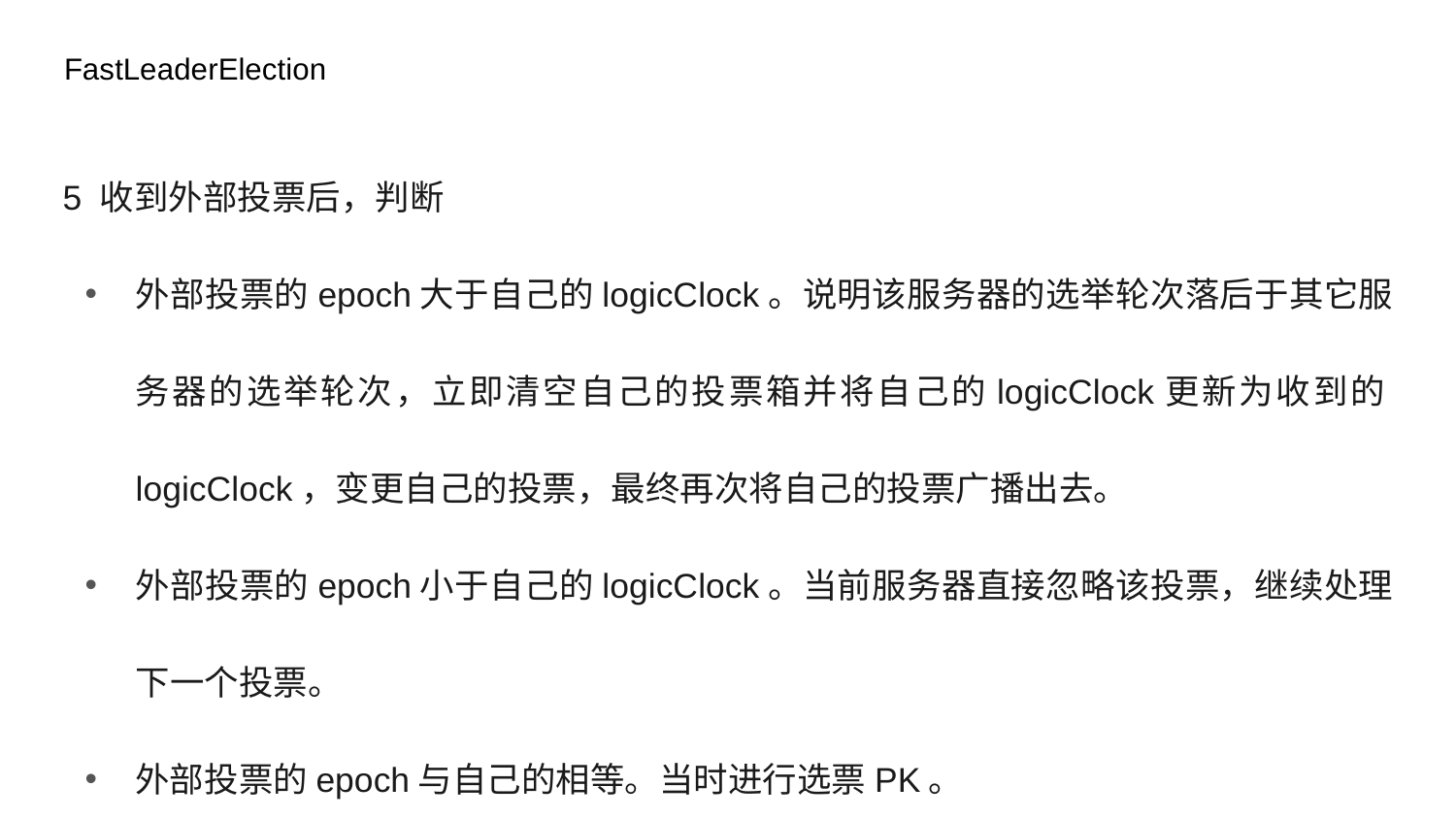

# FastLeaderElection
5 收到外部投票后，判断
外部投票的epoch大于自己的logicClock。说明该服务器的选举轮次落后于其它服务器的选举轮次，立即清空自己的投票箱并将自己的logicClock更新为收到的logicClock，变更自己的投票，最终再次将自己的投票广播出去。
外部投票的epoch小于自己的logicClock。当前服务器直接忽略该投票，继续处理下一个投票。
外部投票的epoch与自己的相等。当时进行选票PK。